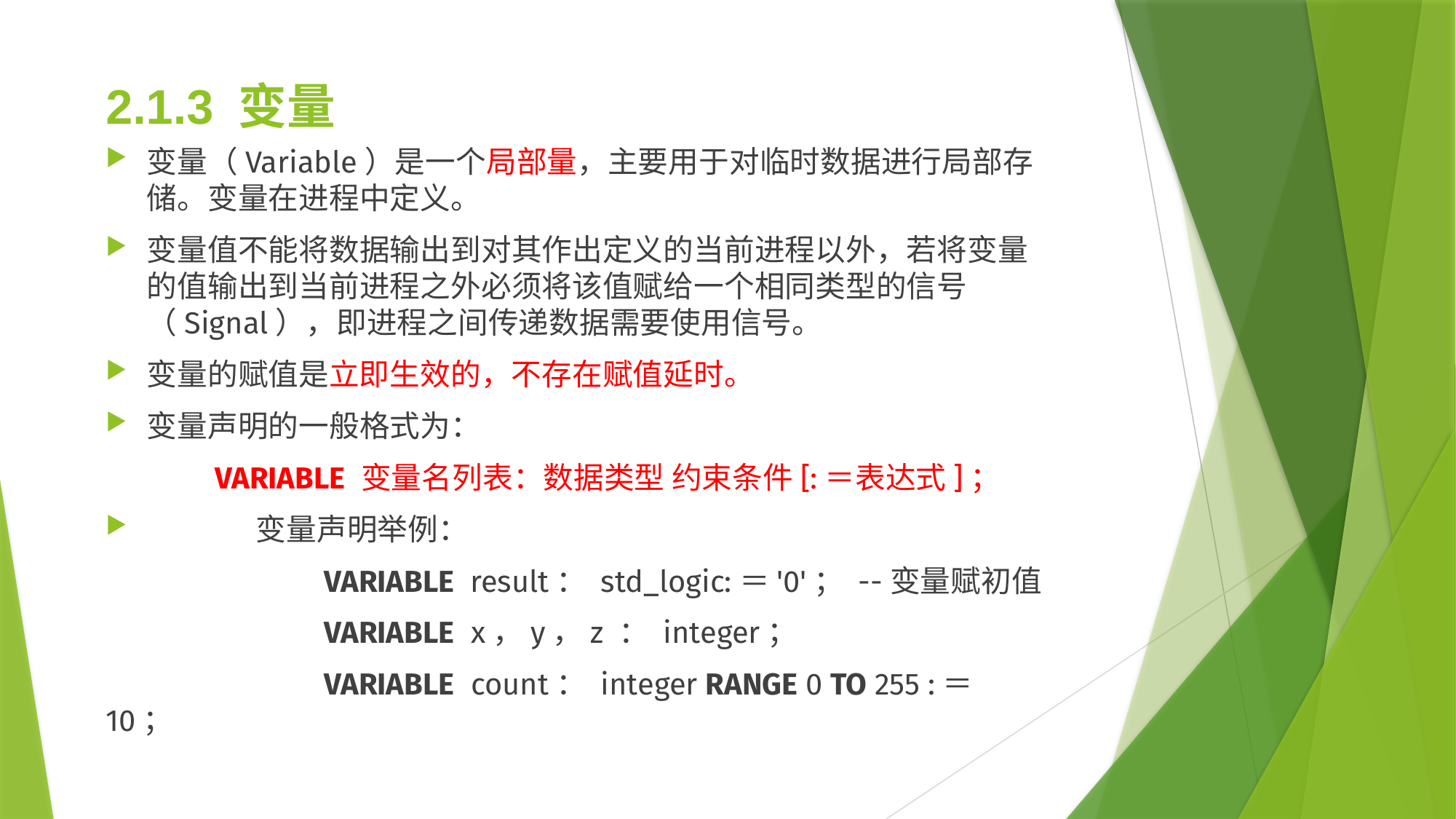

2.1.3 变量

变量（Variable）是一个局部量，主要用于对临时数据进行局部存储。变量在进程中定义。
变量值不能将数据输出到对其作出定义的当前进程以外，若将变量的值输出到当前进程之外必须将该值赋给一个相同类型的信号（Signal），即进程之间传递数据需要使用信号。
变量的赋值是立即生效的，不存在赋值延时。
变量声明的一般格式为：
	VARIABLE 变量名列表：数据类型 约束条件[:＝表达式]；
	变量声明举例：
		VARIABLE  result： std_logic:＝'0'； --变量赋初值
		VARIABLE  x，y，z ： integer；
		VARIABLE  count： integer RANGE 0 TO 255 :＝10；